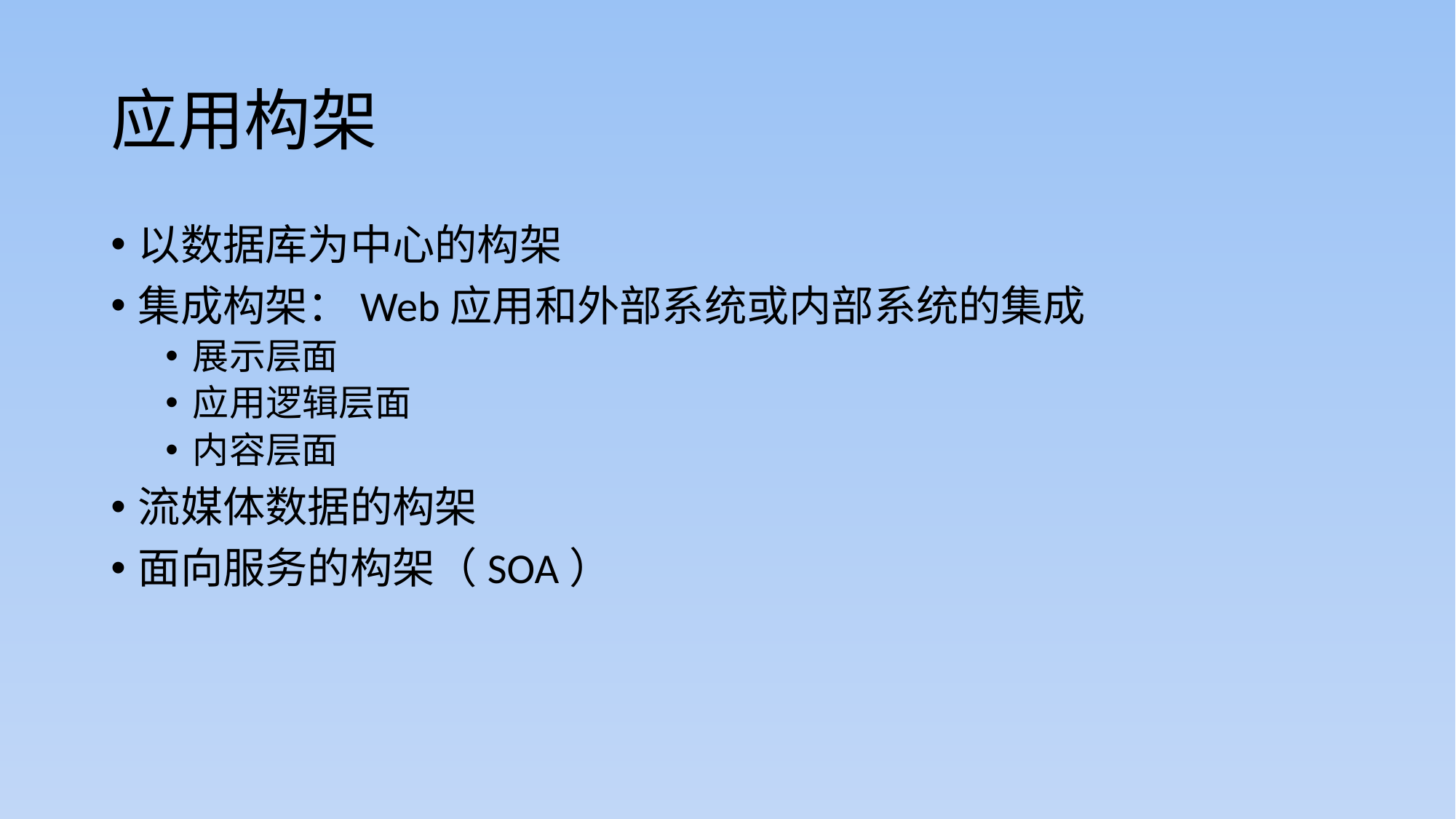

# 应用构架
以数据库为中心的构架
集成构架：Web应用和外部系统或内部系统的集成
展示层面
应用逻辑层面
内容层面
流媒体数据的构架
面向服务的构架（SOA）